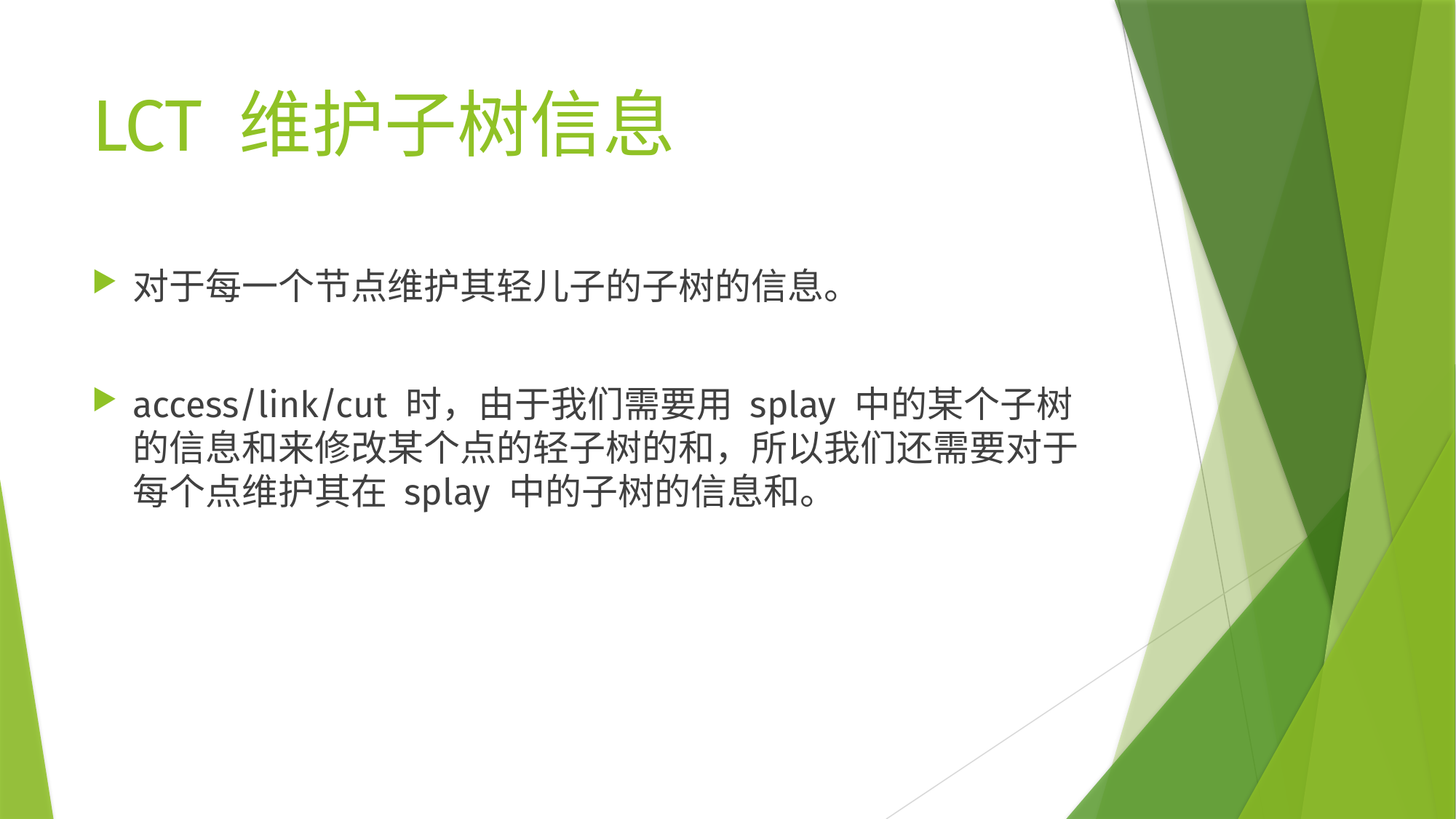

# LCT 维护子树信息
对于每一个节点维护其轻儿子的子树的信息。

access/link/cut 时，由于我们需要用 splay 中的某个子树的信息和来修改某个点的轻子树的和，所以我们还需要对于每个点维护其在 splay 中的子树的信息和。